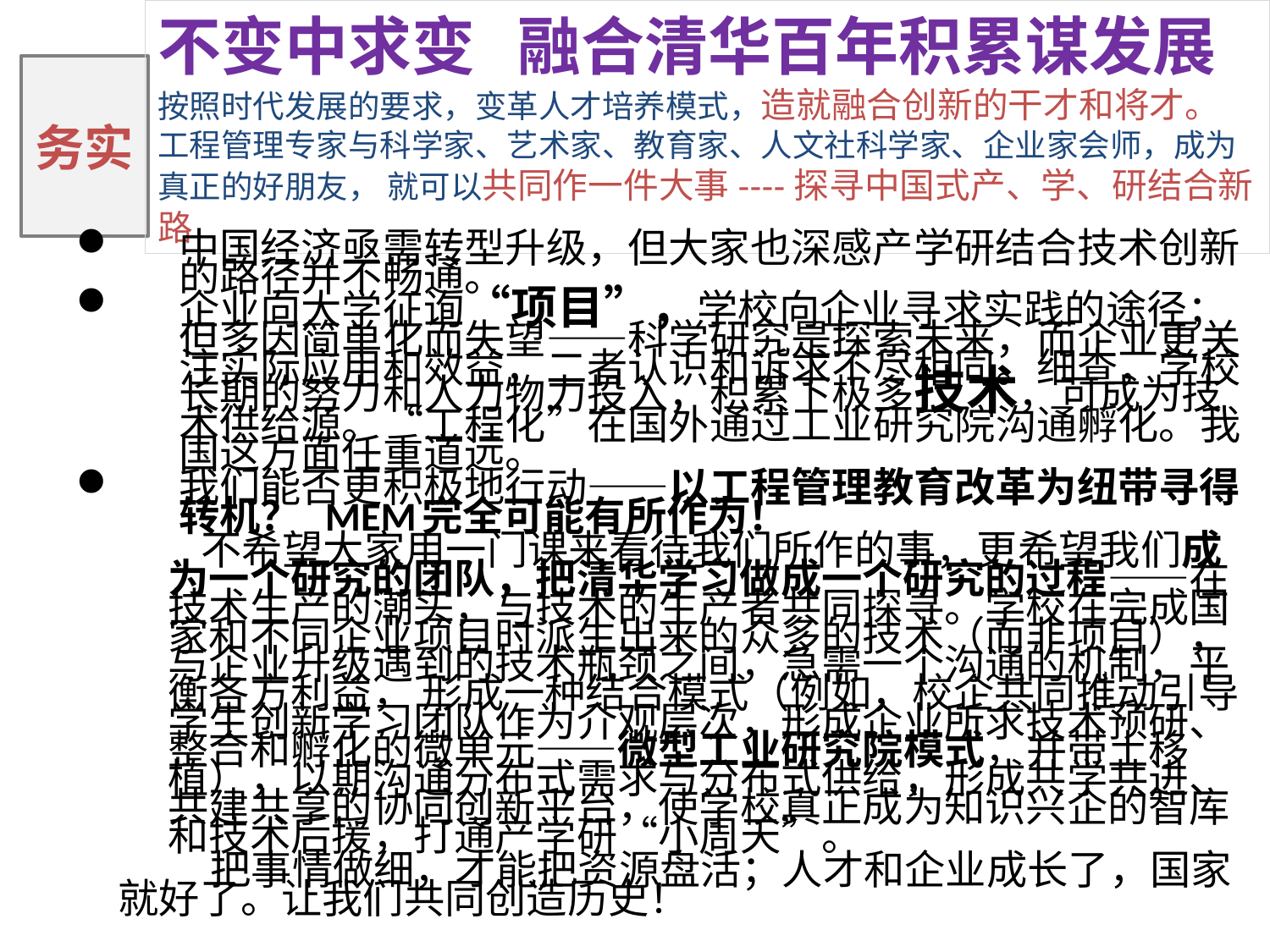

不变中求变   融合清华百年积累谋发展
按照时代发展的要求，变革人才培养模式，造就融合创新的干才和将才。
工程管理专家与科学家、艺术家、教育家、人文社科学家、企业家会师，成为真正的好朋友， 就可以共同作一件大事----探寻中国式产、学、研结合新路
务实
中国经济亟需转型升级，但大家也深感产学研结合技术创新的路径并不畅通。
企业向大学征询“项目”，学校向企业寻求实践的途径；但多因简单化而失望——科学研究是探索未来，而企业更关注实际应用和效益，二者认识和诉求不尽相同。细查，学校长期的努力和人力物力投入，积累下极多技术，可成为技术供给源。“工程化”在国外通过工业研究院沟通孵化。我国这方面任重道远。
我们能否更积极地行动——以工程管理教育改革为纽带寻得转机？  MEM完全可能有所作为！
   不希望大家用一门课来看待我们所作的事，更希望我们成为一个研究的团队，把清华学习做成一个研究的过程——在技术生产的潮头，与技术的生产者共同探寻。学校在完成国家和不同企业项目时派生出来的众多的技术（而非项目），与企业升级遇到的技术瓶颈之间，急需一个沟通的机制，平衡各方利益， 形成一种结合模式（例如，校企共同推动引导学生创新学习团队作为介观层次，形成企业所求技术预研、整合和孵化的微单元——微型工业研究院模式，并带土移植），以期沟通分布式需求与分布式供给，形成共学共进、共建共享的协同创新平台，使学校真正成为知识兴企的智库和技术后援，打通产学研“小周天”。
               把事情做细，才能把资源盘活；人才和企业成长了，国家就好了。让我们共同创造历史！